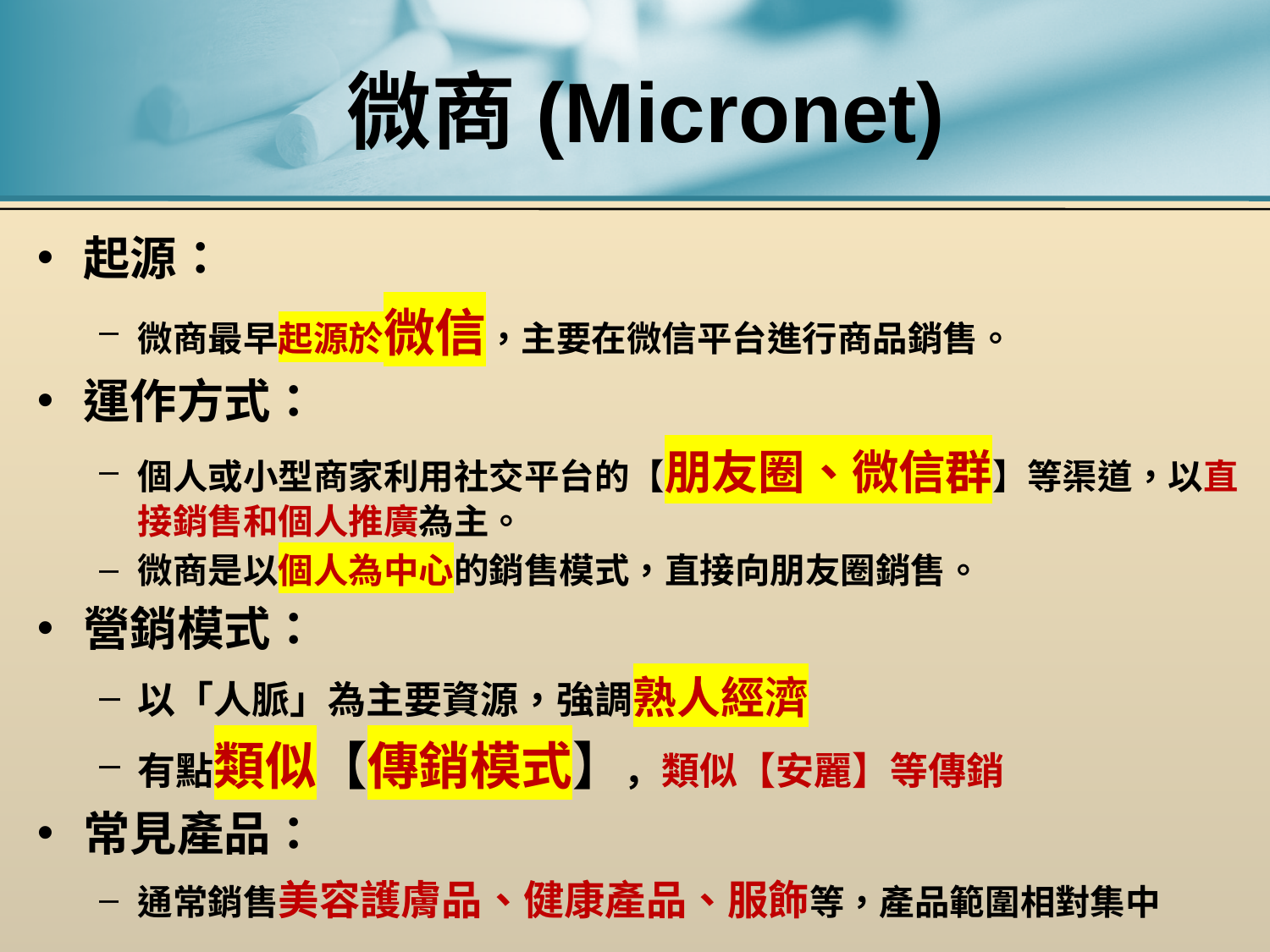

# 微商(Micronet)
起源：
微商最早起源於微信，主要在微信平台進行商品銷售。
運作方式：
個人或小型商家利用社交平台的【朋友圈、微信群】等渠道，以直接銷售和個人推廣為主。
微商是以個人為中心的銷售模式，直接向朋友圈銷售。
營銷模式：
以「人脈」為主要資源，強調熟人經濟
有點類似【傳銷模式】，類似【安麗】等傳銷
常見產品：
通常銷售美容護膚品、健康產品、服飾等，產品範圍相對集中